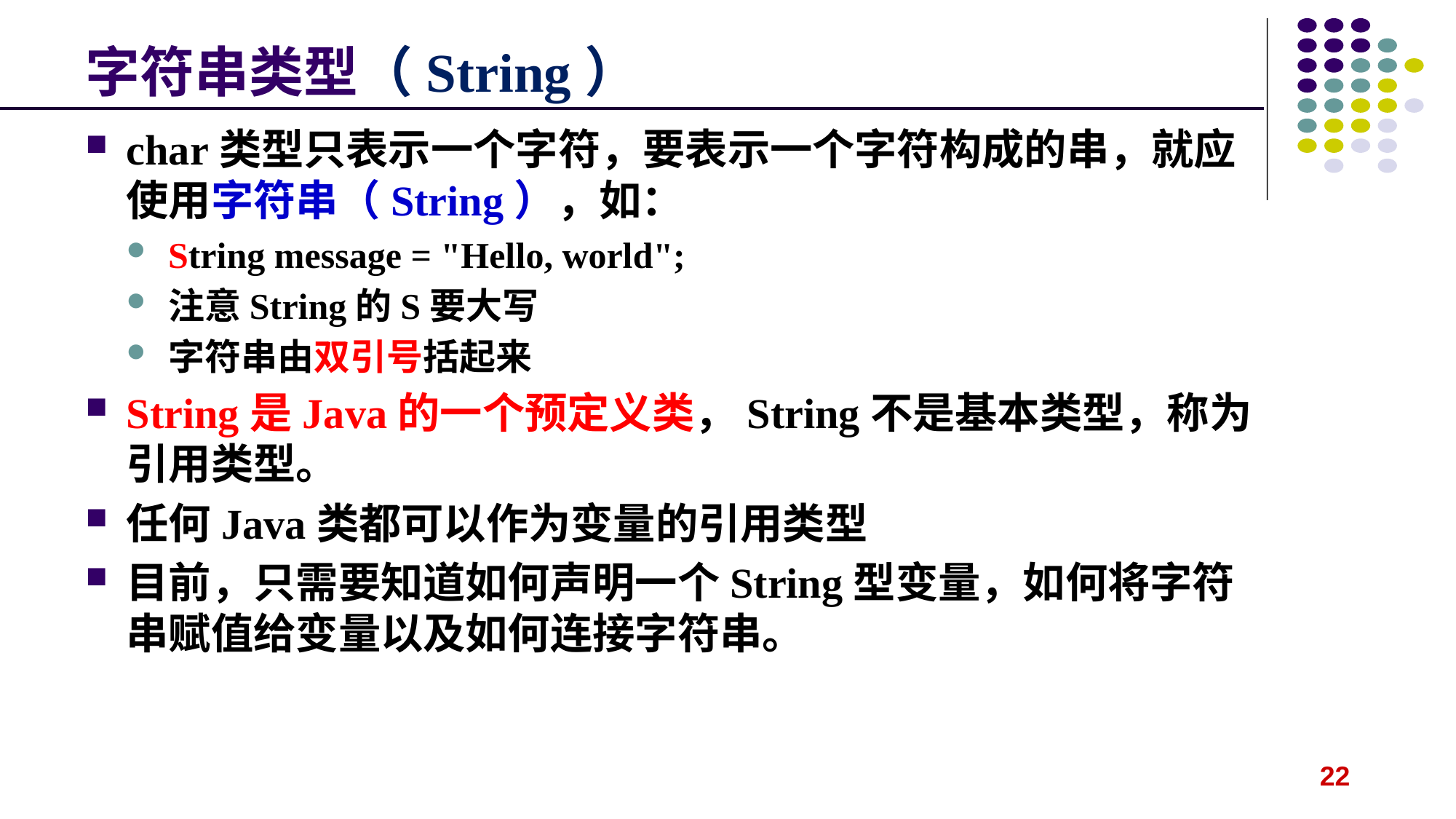

# 字符串类型（String）
char类型只表示一个字符，要表示一个字符构成的串，就应使用字符串（String），如：
String message = "Hello, world";
注意String的S要大写
字符串由双引号括起来
String是Java的一个预定义类，String不是基本类型，称为引用类型。
任何Java类都可以作为变量的引用类型
目前，只需要知道如何声明一个String型变量，如何将字符串赋值给变量以及如何连接字符串。